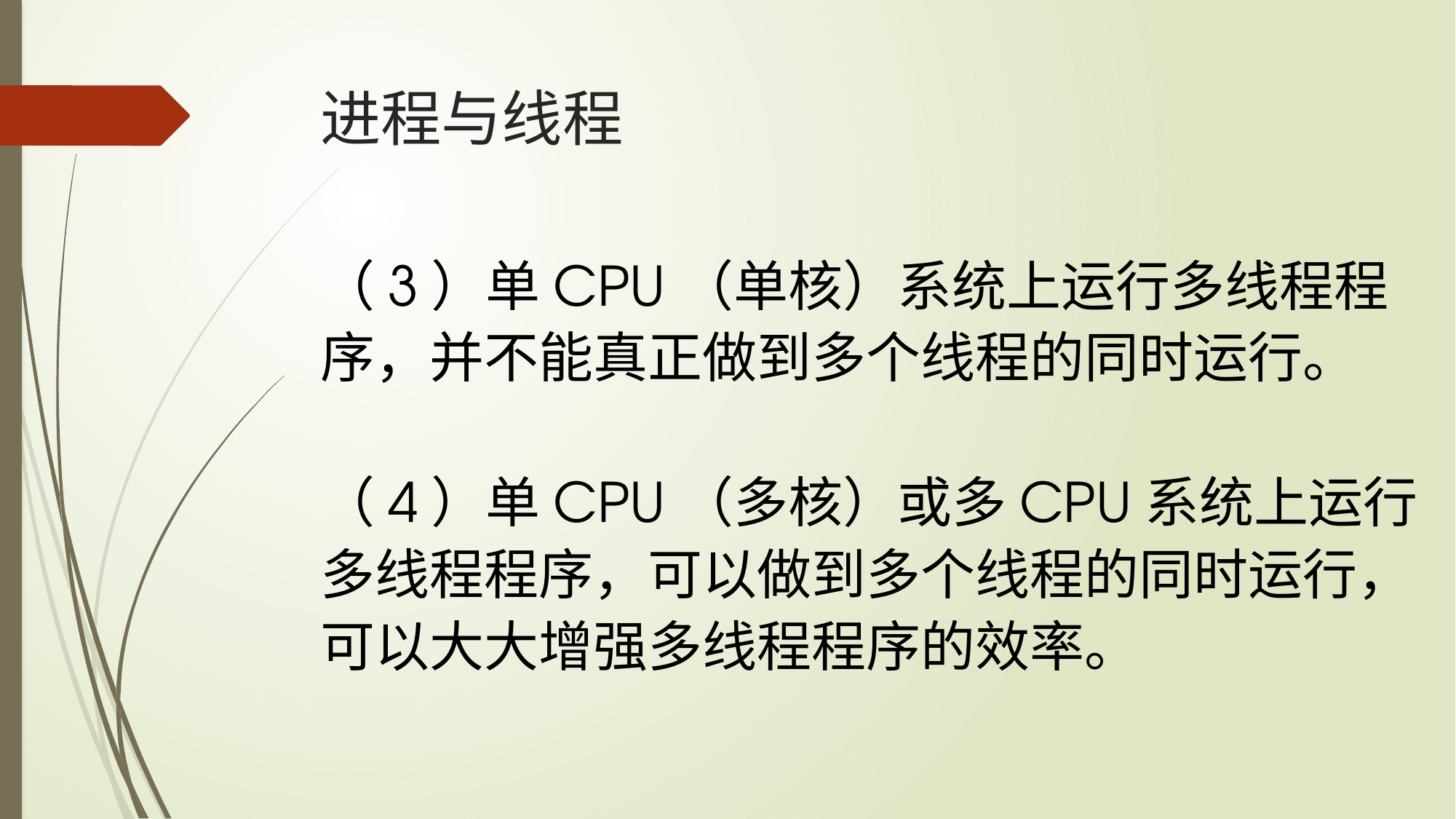

# 进程与线程
（3）单CPU（单核）系统上运行多线程程序，并不能真正做到多个线程的同时运行。

（4）单CPU（多核）或多CPU系统上运行多线程程序，可以做到多个线程的同时运行，可以大大增强多线程程序的效率。